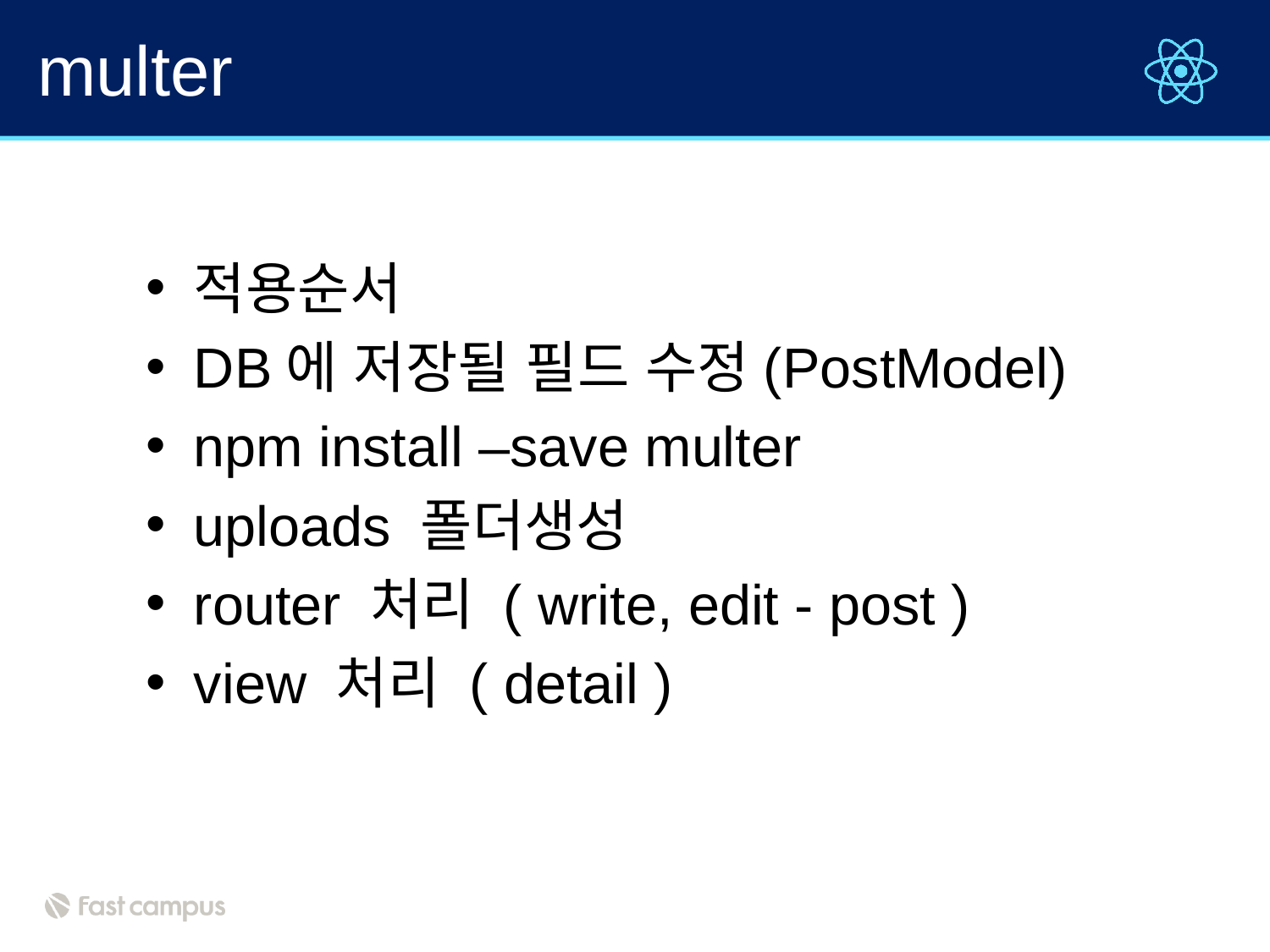

# multer
적용순서
DB에 저장될 필드 수정(PostModel)
npm install –save multer
uploads 폴더생성
router 처리 ( write, edit - post )
view 처리 ( detail )